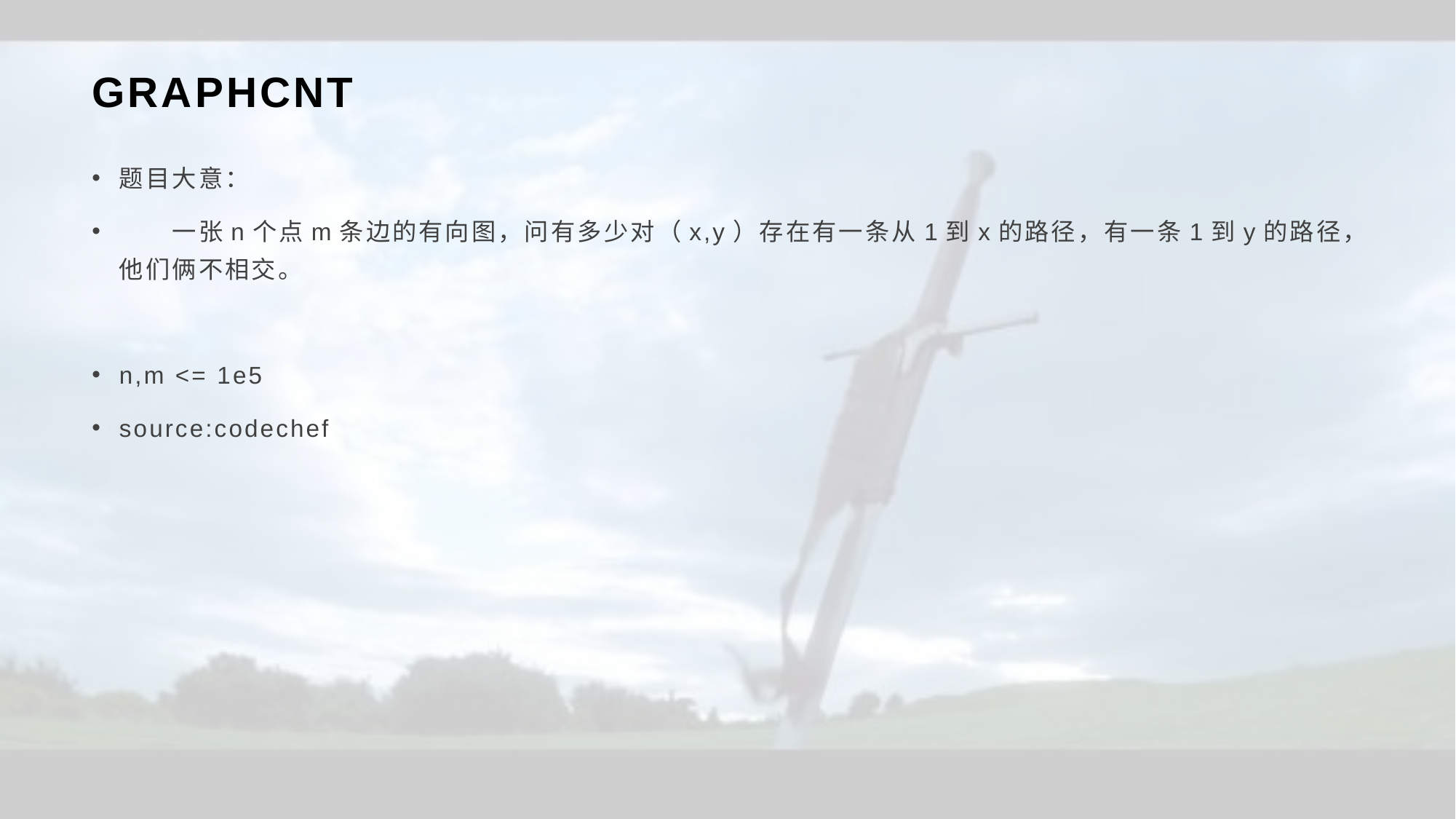

# GRAPHCNT
题目大意：
　　一张n个点m条边的有向图，问有多少对（x,y）存在有一条从1到x的路径，有一条1到y的路径，他们俩不相交。

n,m <= 1e5
source:codechef